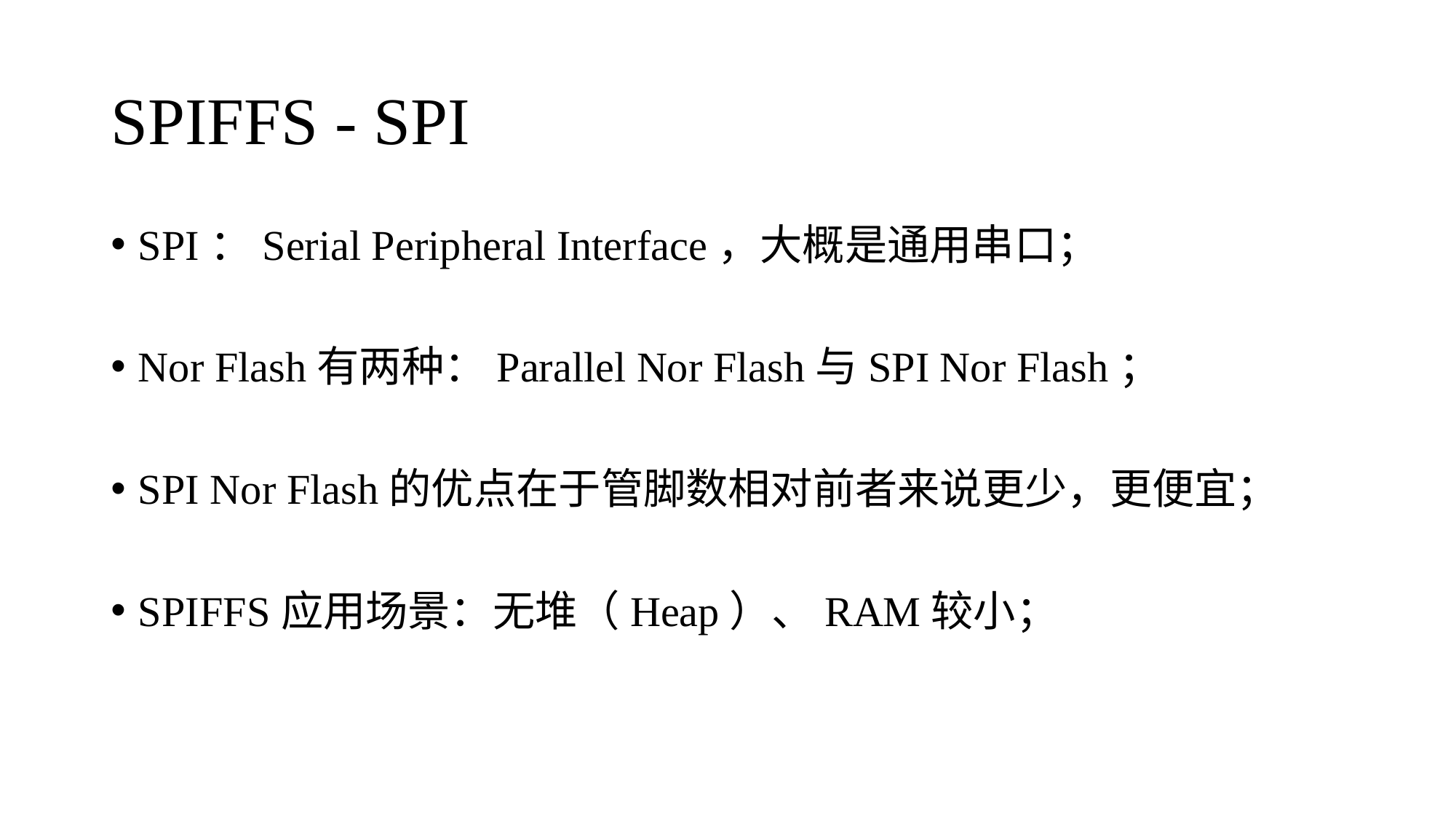

# SPIFFS - SPI
SPI：Serial Peripheral Interface，大概是通用串口；

Nor Flash有两种：Parallel Nor Flash与SPI Nor Flash；

SPI Nor Flash的优点在于管脚数相对前者来说更少，更便宜；

SPIFFS应用场景：无堆（Heap）、RAM较小；